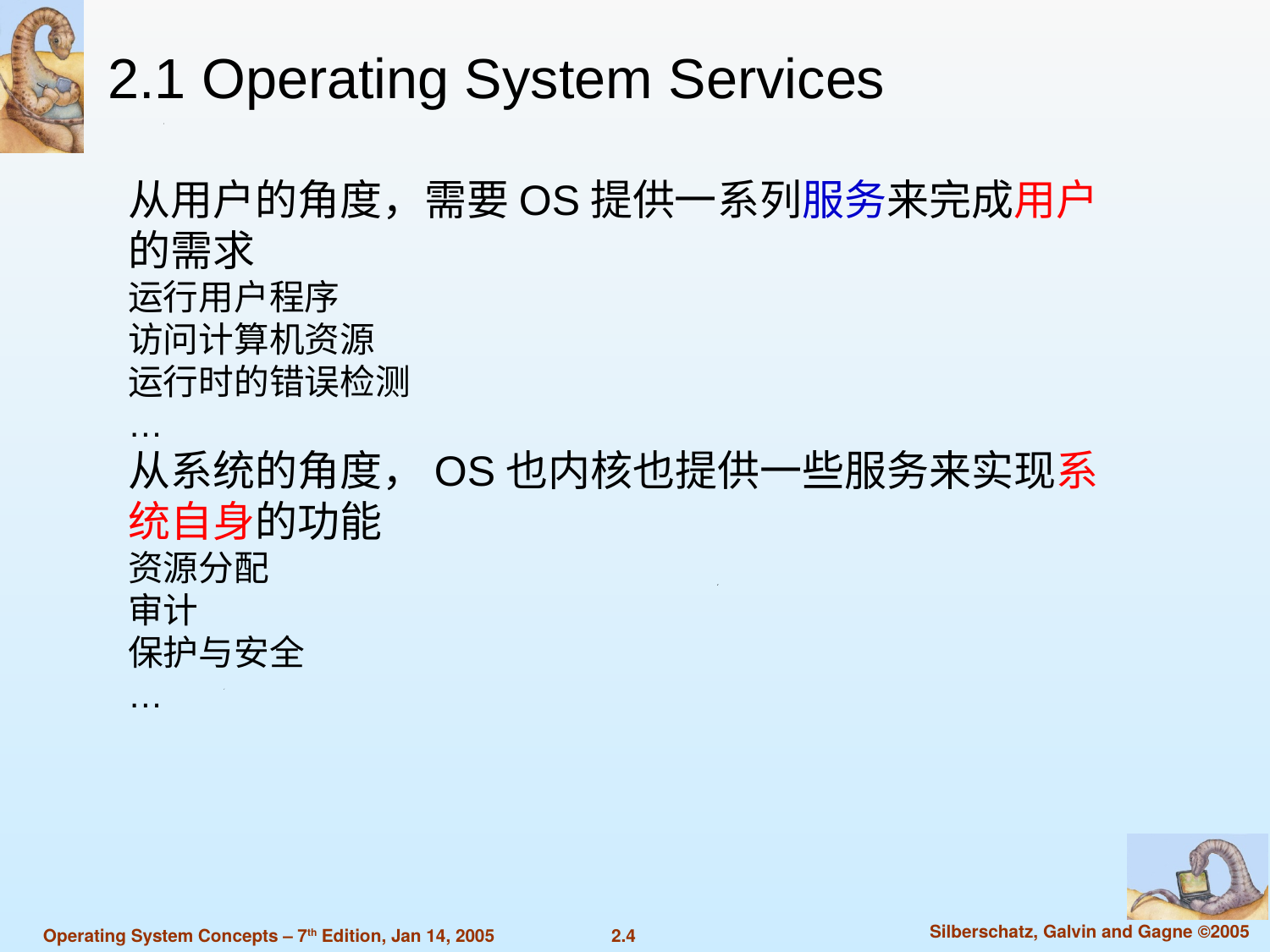

2.1 Operating System Services
从用户的角度，需要OS提供一系列服务来完成用户的需求
运行用户程序
访问计算机资源
运行时的错误检测
…
从系统的角度，OS也内核也提供一些服务来实现系统自身的功能
资源分配
审计
保护与安全
…